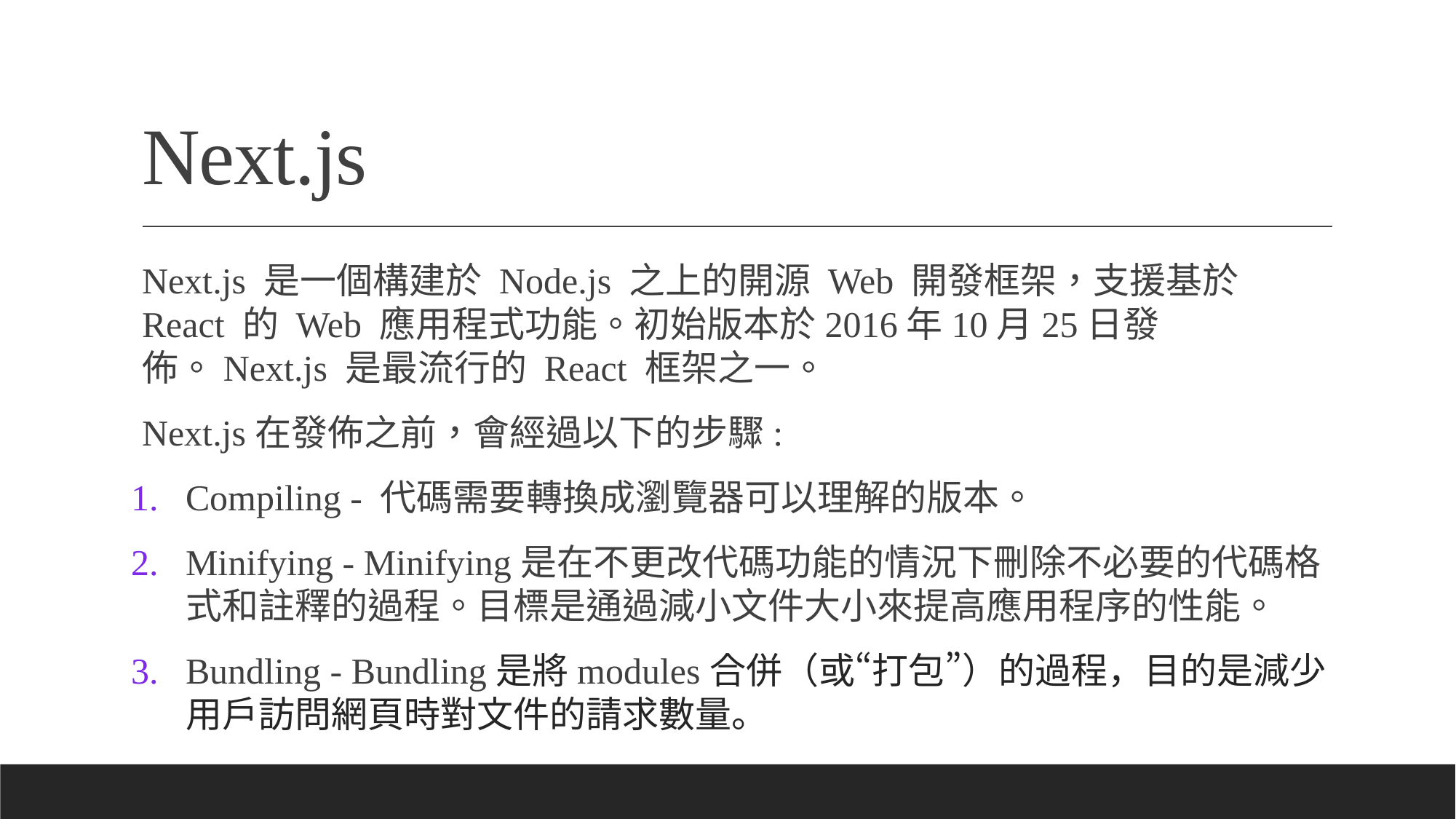

# Next.js
Next.js 是一個構建於 Node.js 之上的開源 Web 開發框架，支援基於 React 的 Web 應用程式功能。初始版本於2016年10月25日發佈。Next.js 是最流行的 React 框架之一。
Next.js在發佈之前，會經過以下的步驟:
Compiling - 代碼需要轉換成瀏覽器可以理解的版本。
Minifying - Minifying是在不更改代碼功能的情況下刪除不必要的代碼格式和註釋的過程。目標是通過減小文件大小來提高應用程序的性能。
Bundling - Bundling是將modules合併（或“打包”）的過程，目的是減少用戶訪問網頁時對文件的請求數量。